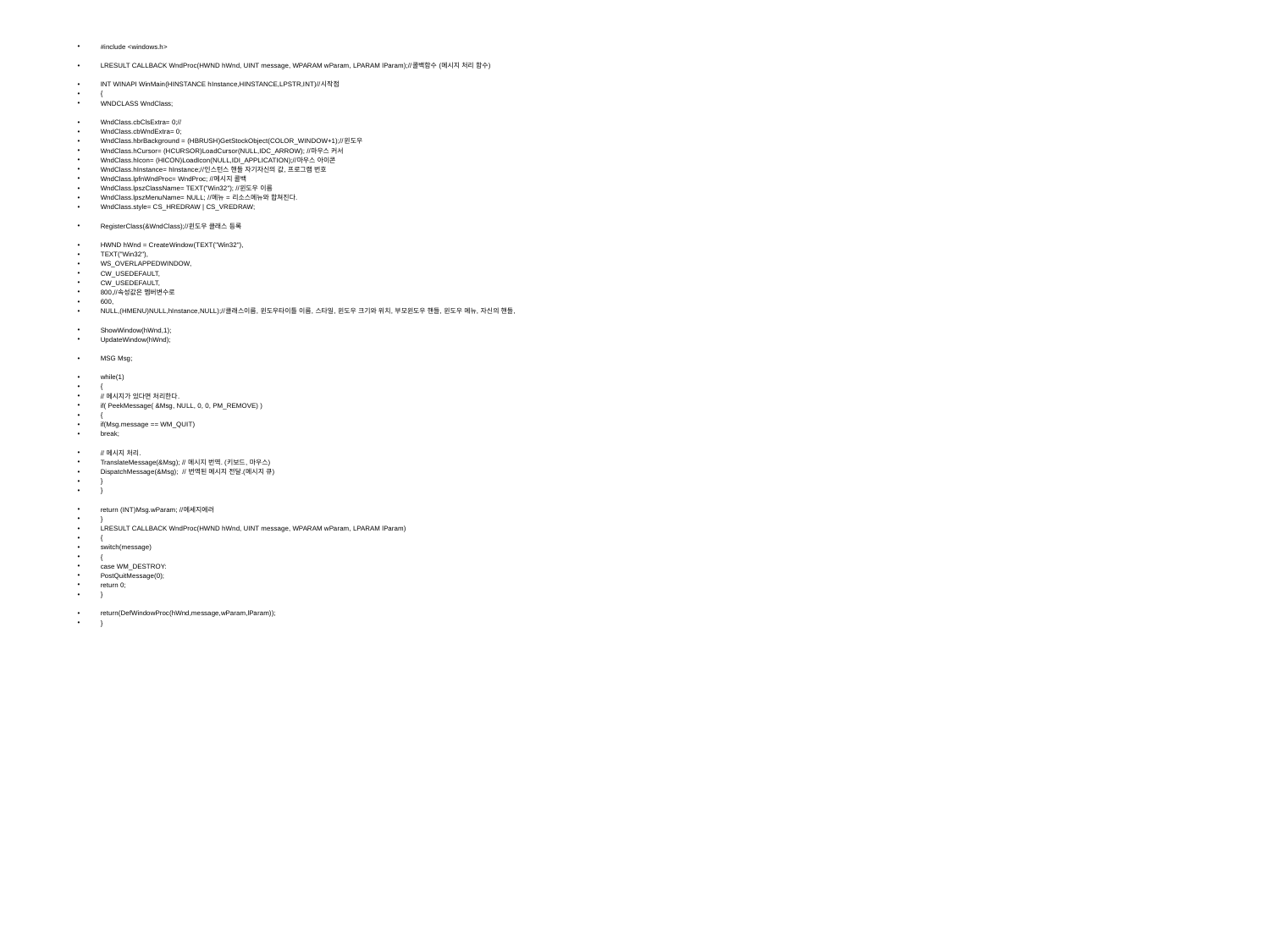

#include <windows.h>

LRESULT CALLBACK WndProc(HWND hWnd, UINT message, WPARAM wParam, LPARAM lParam);//콜백함수 (메시지 처리 함수)

INT WINAPI WinMain(HINSTANCE hInstance,HINSTANCE,LPSTR,INT)//시작점
{
WNDCLASS WndClass;

WndClass.cbClsExtra= 0;//
WndClass.cbWndExtra= 0;
WndClass.hbrBackground = (HBRUSH)GetStockObject(COLOR_WINDOW+1);//윈도우
WndClass.hCursor= (HCURSOR)LoadCursor(NULL,IDC_ARROW); //마우스 커서
WndClass.hIcon= (HICON)LoadIcon(NULL,IDI_APPLICATION);//마우스 아이콘
WndClass.hInstance= hInstance;//인스턴스 핸들 자기자신의 값, 프로그램 번호
WndClass.lpfnWndProc= WndProc; //메시지 콜백
WndClass.lpszClassName= TEXT("Win32"); //윈도우 이름
WndClass.lpszMenuName= NULL; //메뉴 = 리소스메뉴와 합쳐진다.
WndClass.style= CS_HREDRAW | CS_VREDRAW;

RegisterClass(&WndClass);//윈도우 클래스 등록

HWND hWnd = CreateWindow(TEXT("Win32"),
TEXT("Win32"),
WS_OVERLAPPEDWINDOW,
CW_USEDEFAULT,
CW_USEDEFAULT,
800,//속성값은 멤버변수로
600,
NULL,(HMENU)NULL,hInstance,NULL);//클래스이름, 윈도우타이틀 이름, 스타일, 윈도우 크기와 위치, 부모윈도우 핸들, 윈도우 메뉴, 자신의 핸들,

ShowWindow(hWnd,1);
UpdateWindow(hWnd);

MSG Msg;

while(1)
{
// 메시지가 있다면 처리한다.
if( PeekMessage( &Msg, NULL, 0, 0, PM_REMOVE) )
{
if(Msg.message == WM_QUIT)
break;

// 메시지 처리.
TranslateMessage(&Msg); // 메시지 번역. (키보드, 마우스)
DispatchMessage(&Msg);  // 번역된 메시지 전달.(메시지 큐)
}
}

return (INT)Msg.wParam; //메세지에러
}
LRESULT CALLBACK WndProc(HWND hWnd, UINT message, WPARAM wParam, LPARAM lParam)
{
switch(message)
{
case WM_DESTROY:
PostQuitMessage(0);
return 0;
}

return(DefWindowProc(hWnd,message,wParam,lParam));
}